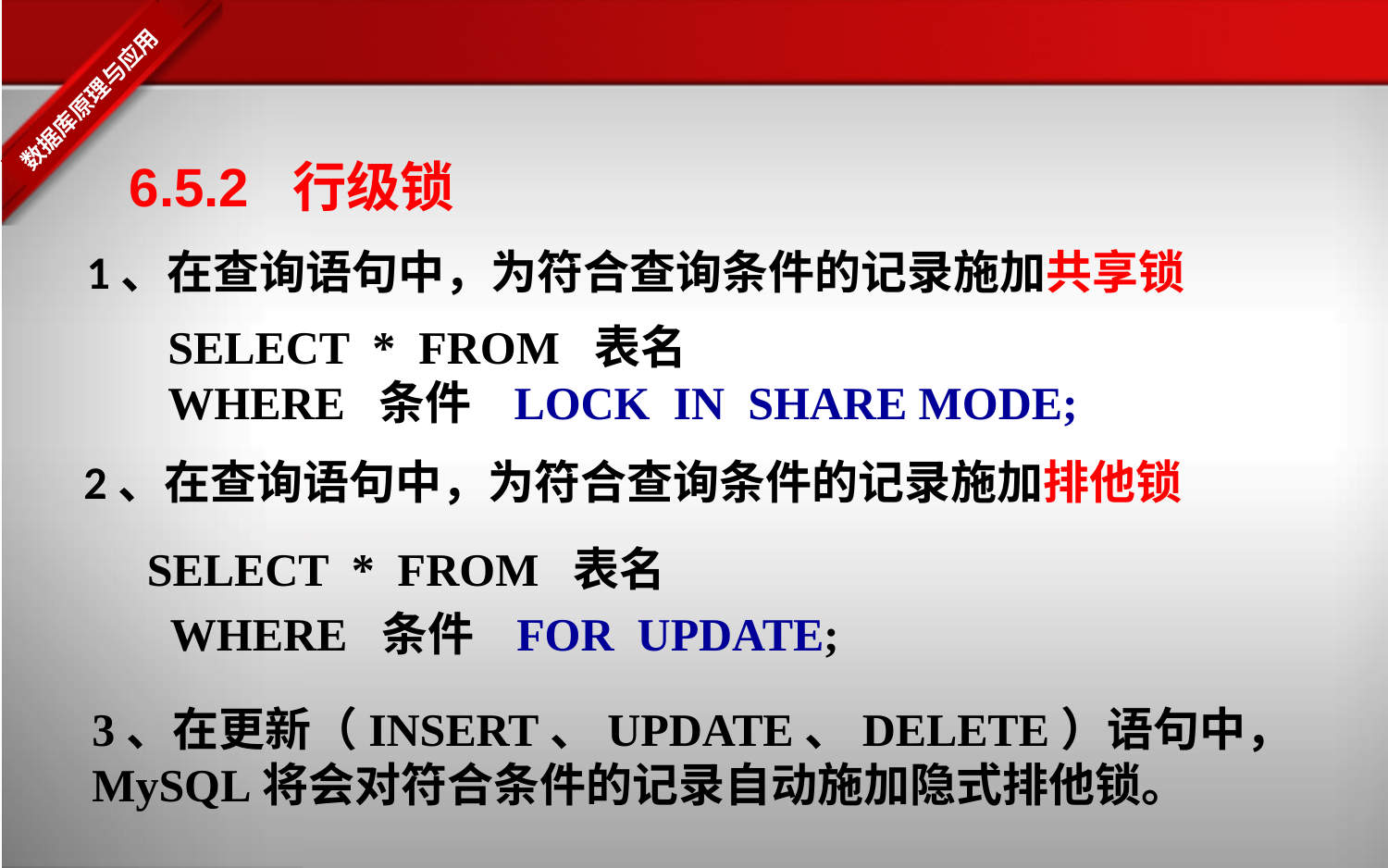

6.5.2  行级锁
1、在查询语句中，为符合查询条件的记录施加共享锁
SELECT  *  FROM  表名
WHERE  条件   LOCK  IN  SHARE MODE;
2、在查询语句中，为符合查询条件的记录施加排他锁
SELECT  *  FROM  表名
  WHERE  条件   FOR  UPDATE;
3、在更新（INSERT、UPDATE、DELETE）语句中，MySQL将会对符合条件的记录自动施加隐式排他锁。